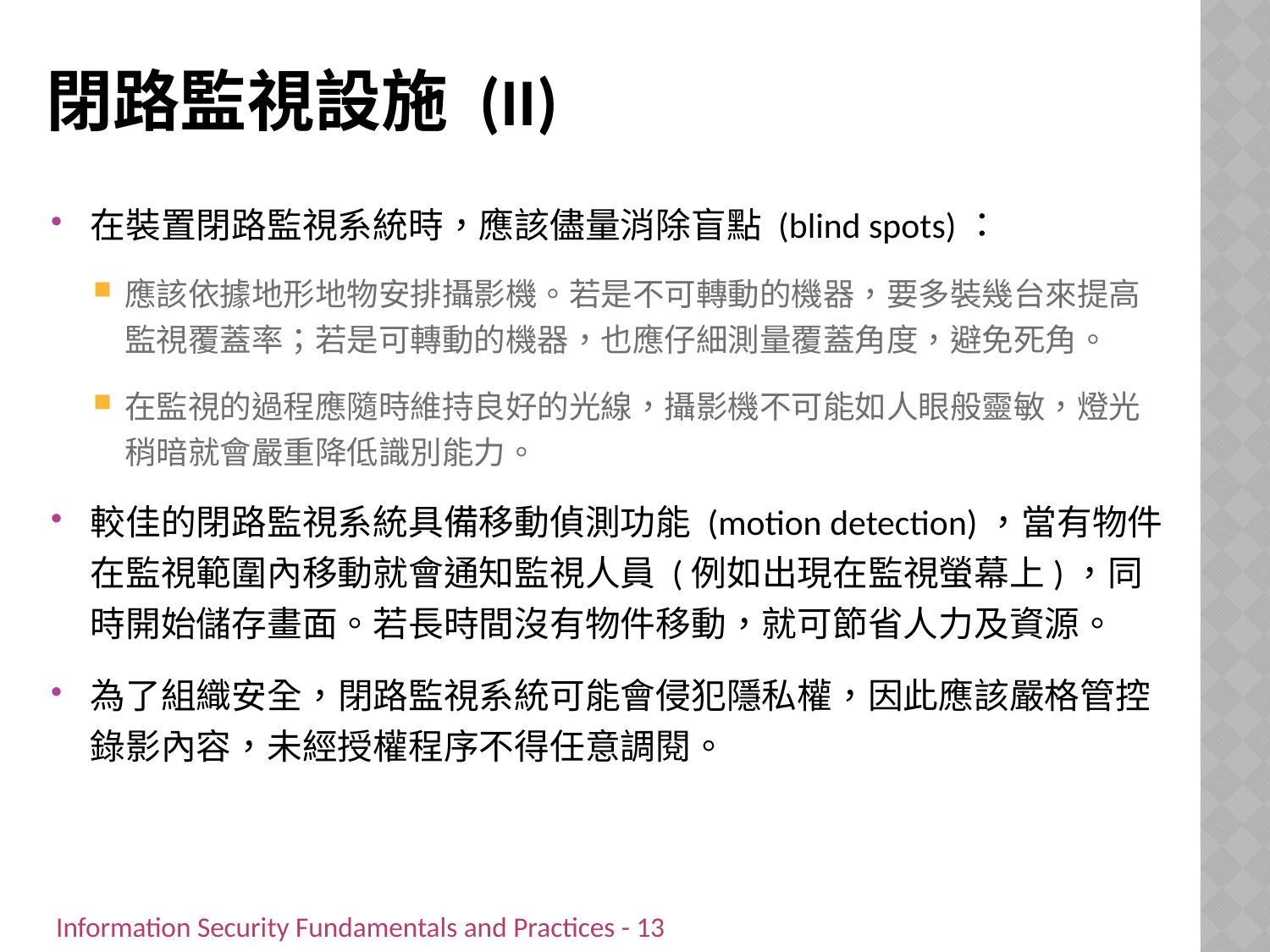

# 閉路監視設施 (II)
在裝置閉路監視系統時，應該儘量消除盲點 (blind spots)：
應該依據地形地物安排攝影機。若是不可轉動的機器，要多裝幾台來提高監視覆蓋率；若是可轉動的機器，也應仔細測量覆蓋角度，避免死角。
在監視的過程應隨時維持良好的光線，攝影機不可能如人眼般靈敏，燈光稍暗就會嚴重降低識別能力。
較佳的閉路監視系統具備移動偵測功能 (motion detection)，當有物件在監視範圍內移動就會通知監視人員 (例如出現在監視螢幕上)，同時開始儲存畫面。若長時間沒有物件移動，就可節省人力及資源。
為了組織安全，閉路監視系統可能會侵犯隱私權，因此應該嚴格管控錄影內容，未經授權程序不得任意調閱。